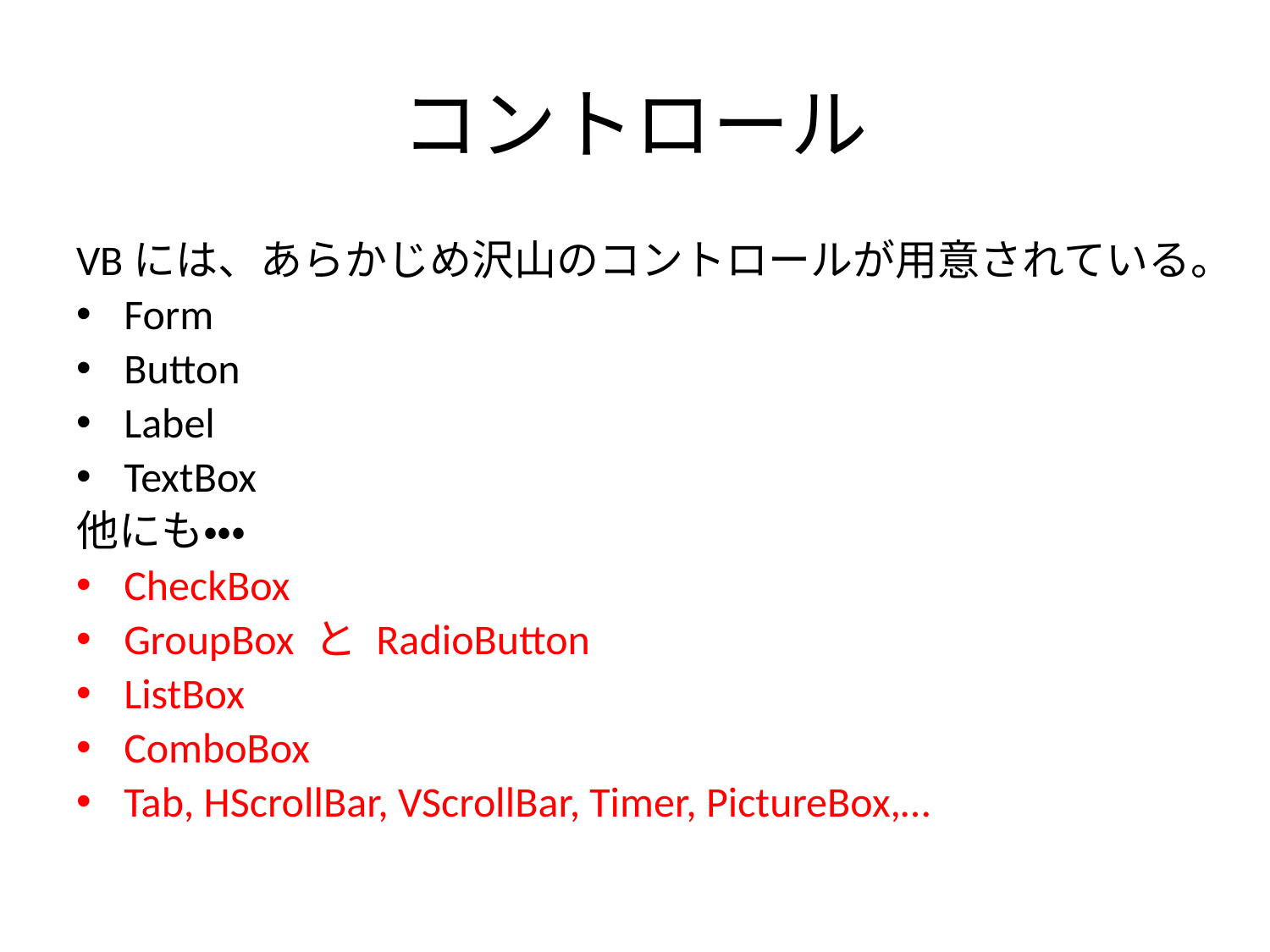

# コントロール
VBには、あらかじめ沢山のコントロールが用意されている。
Form
Button
Label
TextBox
他にも・・・
CheckBox
GroupBox と RadioButton
ListBox
ComboBox
Tab, HScrollBar, VScrollBar, Timer, PictureBox,…